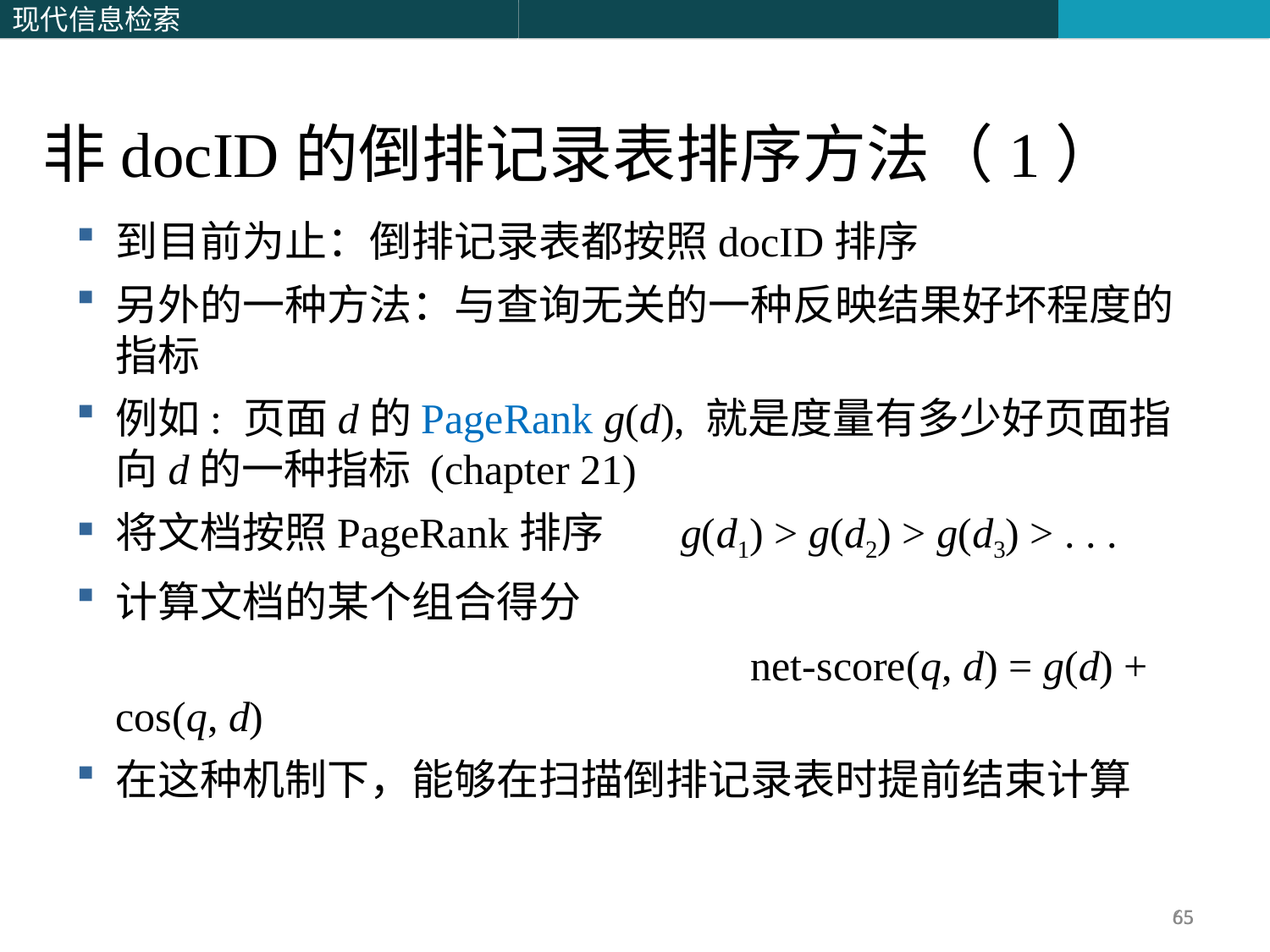

非docID的倒排记录表排序方法（1）
到目前为止：倒排记录表都按照docID排序
另外的一种方法：与查询无关的一种反映结果好坏程度的指标
例如: 页面d的PageRank g(d), 就是度量有多少好页面指向d的一种指标 (chapter 21)
将文档按照PageRank排序       g(d1) > g(d2) > g(d3) > . . .
计算文档的某个组合得分
                  				net-score(q, d) = g(d) + cos(q, d)
在这种机制下，能够在扫描倒排记录表时提前结束计算
65
65